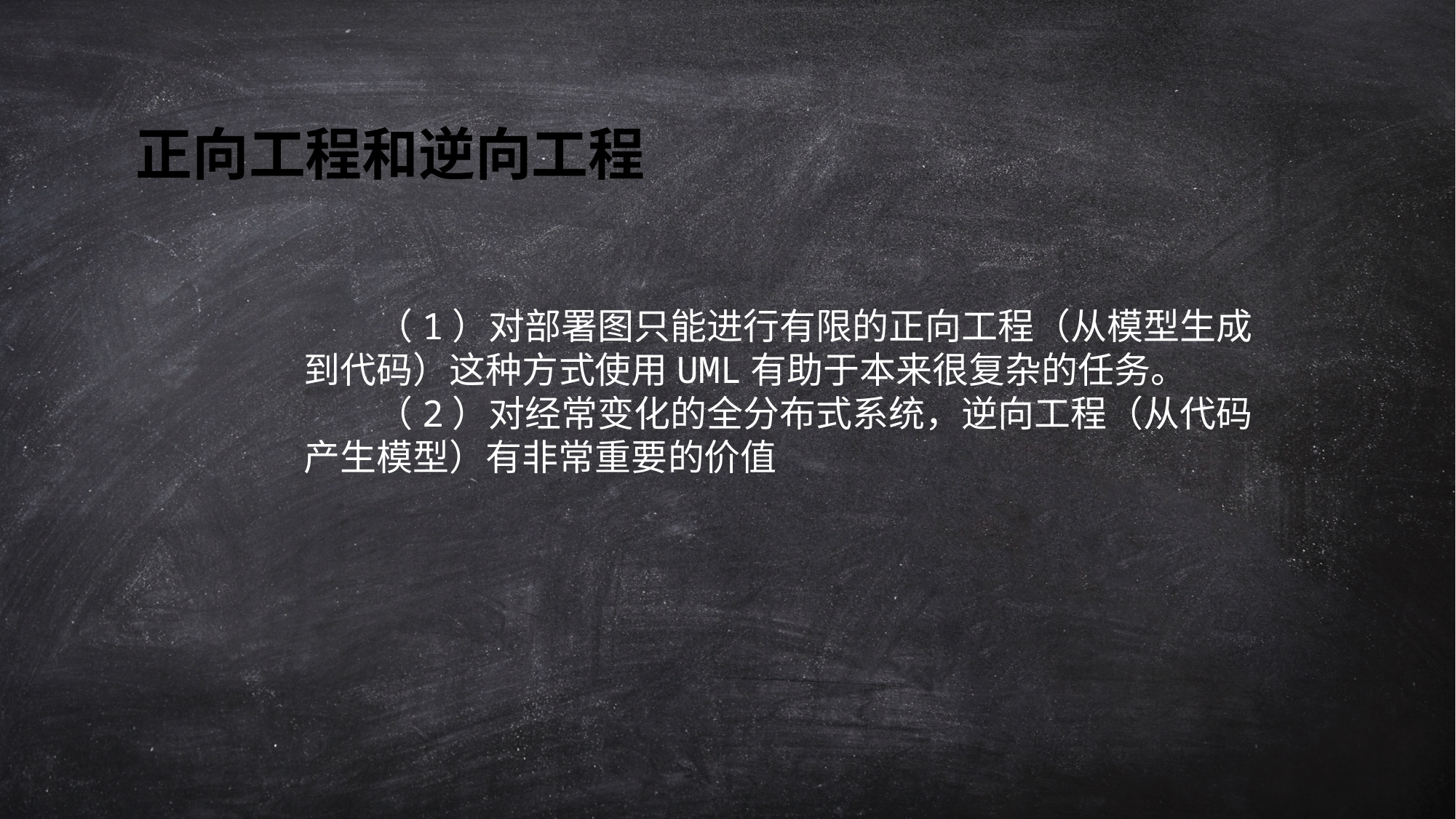

正向工程和逆向工程
（1）对部署图只能进行有限的正向工程（从模型生成到代码）这种方式使用UML有助于本来很复杂的任务。
（2）对经常变化的全分布式系统，逆向工程（从代码产生模型）有非常重要的价值